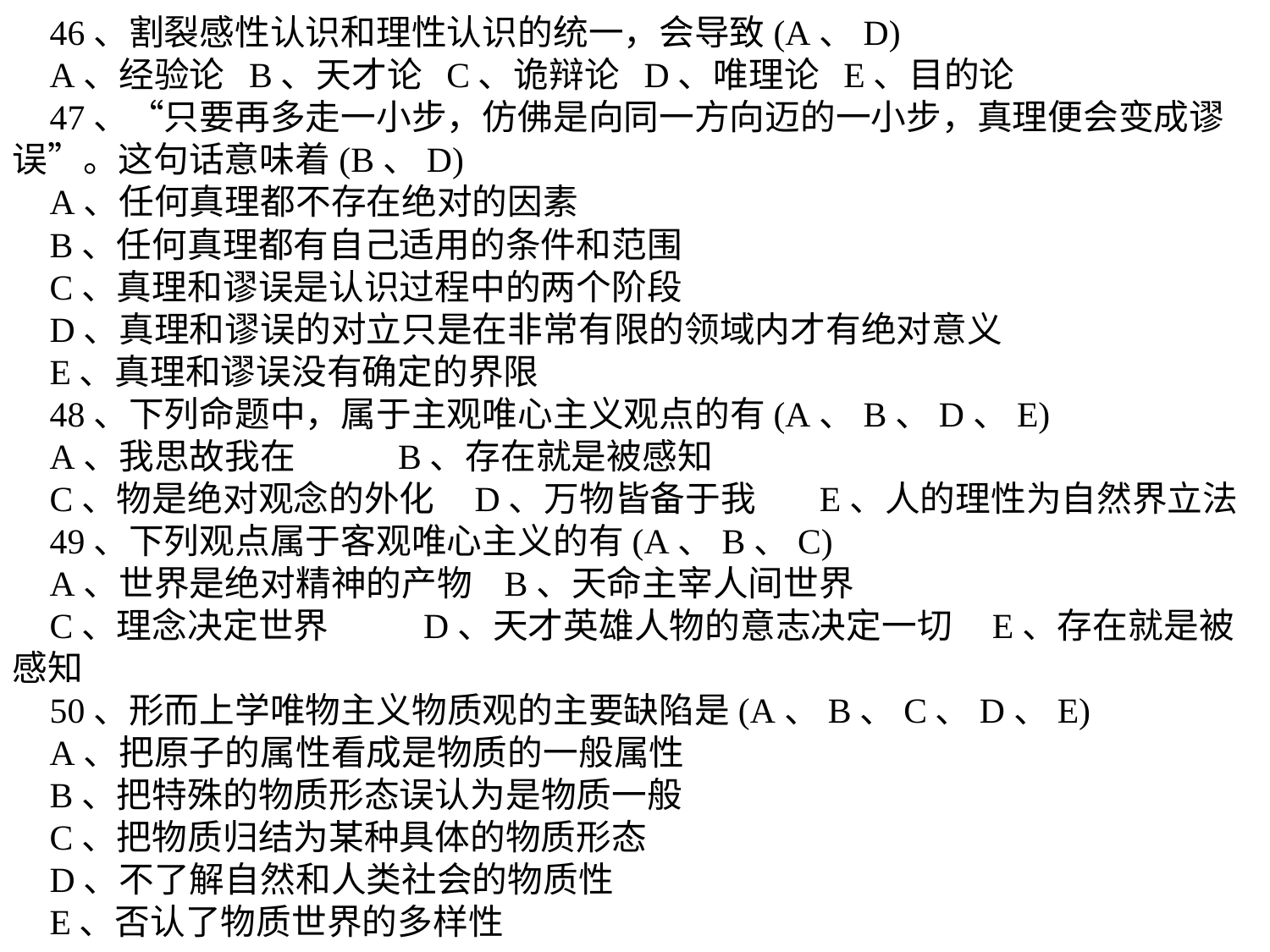

46、割裂感性认识和理性认识的统一，会导致(A、D)
A、经验论  B、天才论  C、诡辩论  D、唯理论  E、目的论
47、“只要再多走一小步，仿佛是向同一方向迈的一小步，真理便会变成谬误”。这句话意味着(B、D)
A、任何真理都不存在绝对的因素
B、任何真理都有自己适用的条件和范围
C、真理和谬误是认识过程中的两个阶段
D、真理和谬误的对立只是在非常有限的领域内才有绝对意义
E、真理和谬误没有确定的界限
48、下列命题中，属于主观唯心主义观点的有(A、B、D、E)
A、我思故我在            B、存在就是被感知
C、物是绝对观念的外化    D、万物皆备于我       E、人的理性为自然界立法
49、下列观点属于客观唯心主义的有(A、B、C)
A、世界是绝对精神的产物   B、天命主宰人间世界
C、理念决定世界           D、天才英雄人物的意志决定一切    E、存在就是被感知
50、形而上学唯物主义物质观的主要缺陷是(A、B、C、D、E)
A、把原子的属性看成是物质的一般属性
B、把特殊的物质形态误认为是物质一般
C、把物质归结为某种具体的物质形态
D、不了解自然和人类社会的物质性
E、否认了物质世界的多样性